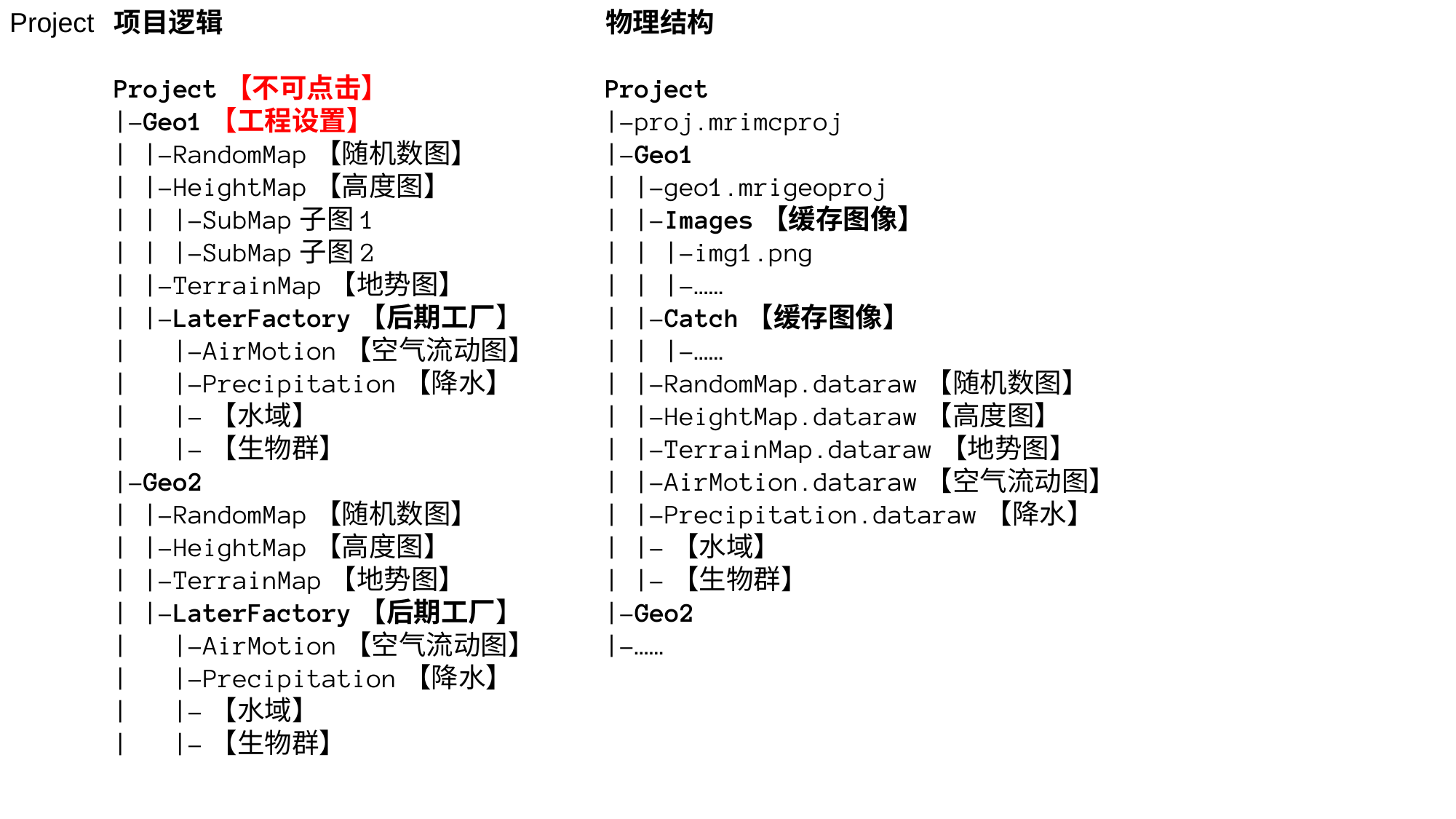

Project
项目逻辑

Project【不可点击】
|-Geo1【工程设置】
| |-RandomMap【随机数图】
| |-HeightMap【高度图】
| | |-SubMap子图1
| | |-SubMap子图2
| |-TerrainMap【地势图】
| |-LaterFactory【后期工厂】
|   |-AirMotion【空气流动图】
|   |-Precipitation【降水】
|   |-【水域】
|   |-【生物群】
|-Geo2
| |-RandomMap【随机数图】
| |-HeightMap【高度图】
| |-TerrainMap【地势图】
| |-LaterFactory【后期工厂】
|   |-AirMotion【空气流动图】
|   |-Precipitation【降水】
|   |-【水域】
|   |-【生物群】
物理结构

Project
|-proj.mrimcproj
|-Geo1
| |-geo1.mrigeoproj
| |-Images【缓存图像】
| | |-img1.png
| | |-……
| |-Catch【缓存图像】
| | |-……
| |-RandomMap.dataraw【随机数图】
| |-HeightMap.dataraw【高度图】
| |-TerrainMap.dataraw【地势图】
| |-AirMotion.dataraw【空气流动图】
| |-Precipitation.dataraw【降水】
| |-【水域】
| |-【生物群】
|-Geo2
|-……